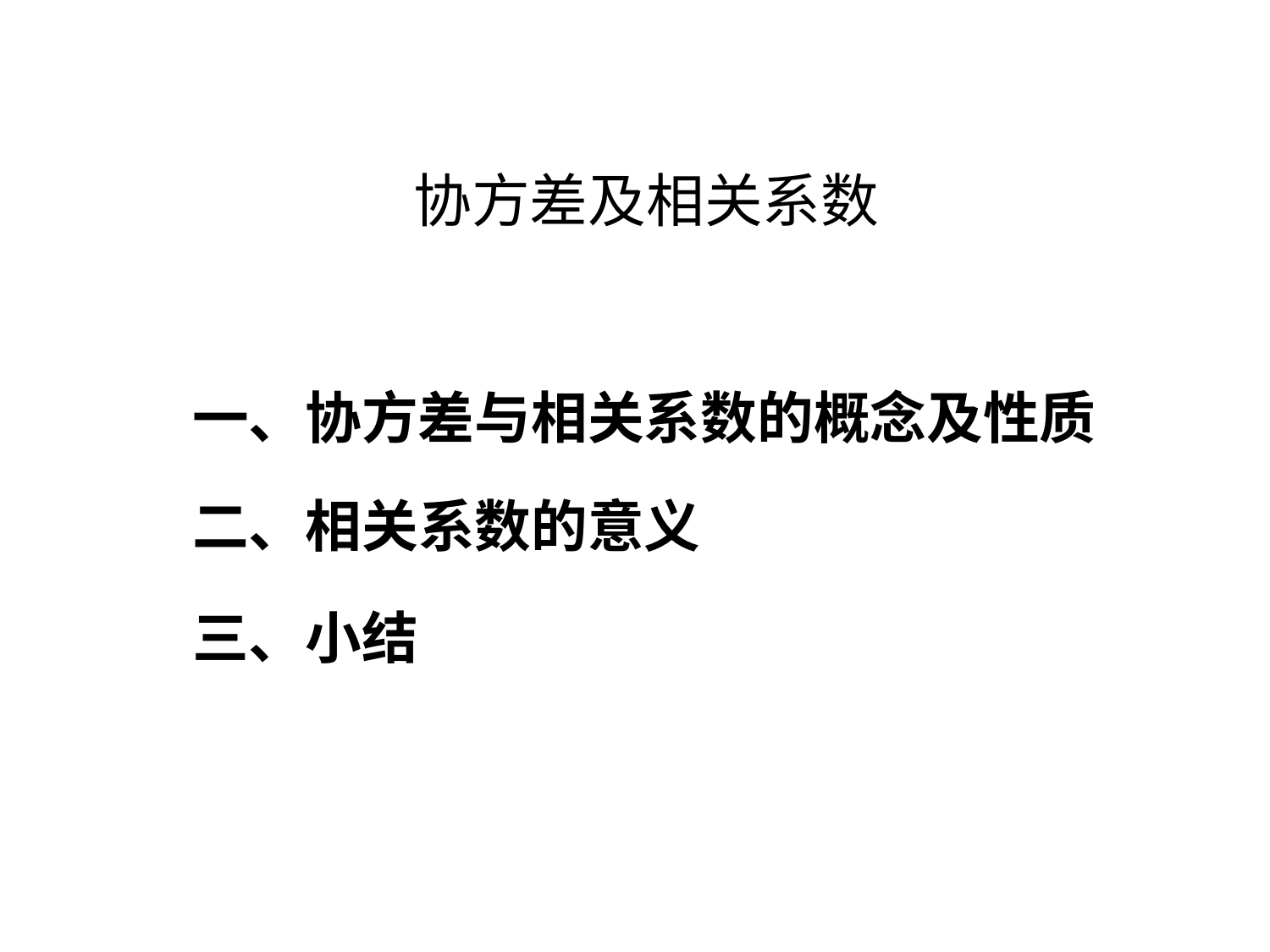

# 协方差及相关系数
一、协方差与相关系数的概念及性质

二、相关系数的意义

三、小结